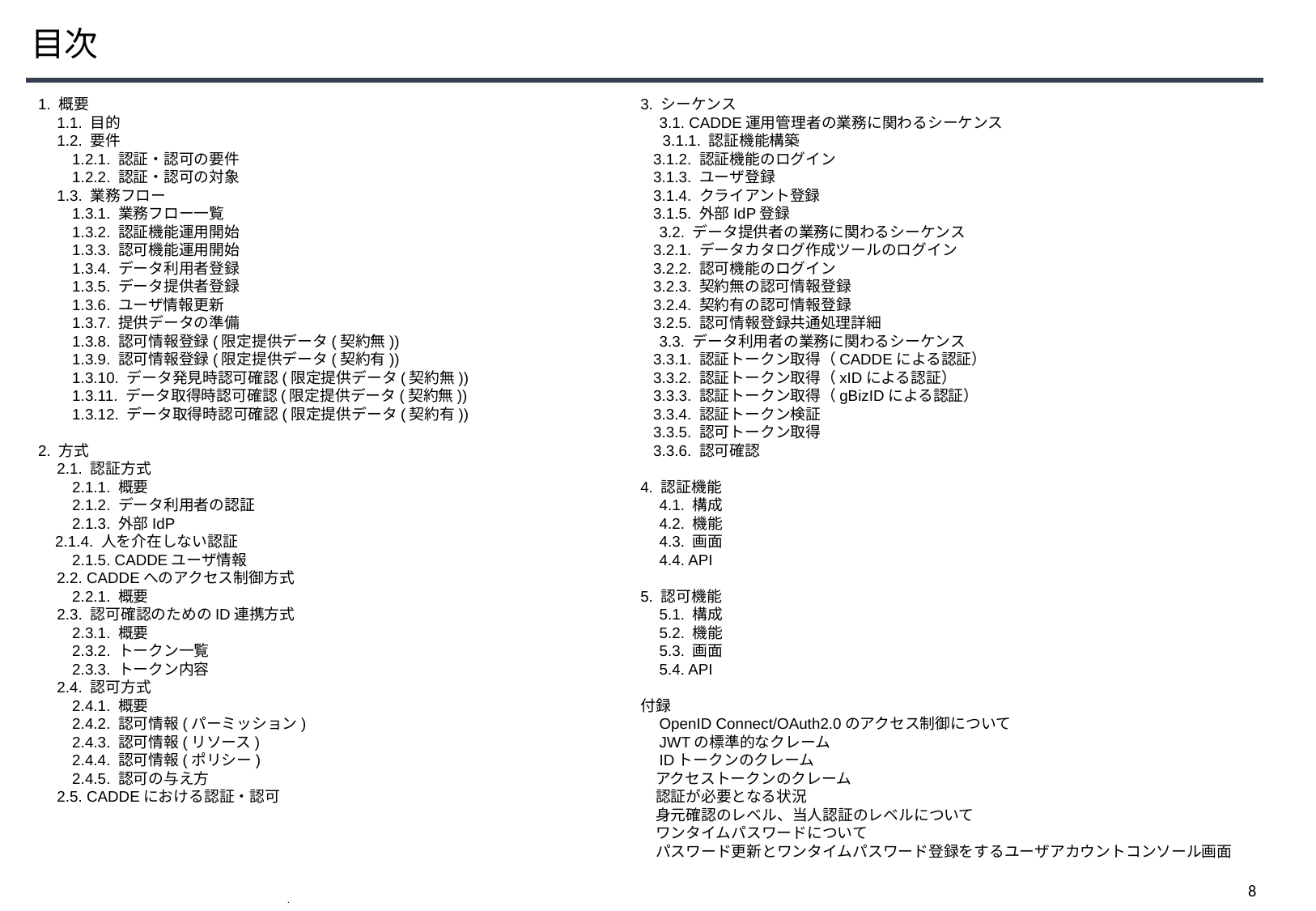

目次
1. 概要
　1.1. 目的
　1.2. 要件
　　1.2.1. 認証・認可の要件
　　1.2.2. 認証・認可の対象
　1.3. 業務フロー
　　1.3.1. 業務フロー一覧
　　1.3.2. 認証機能運用開始
　　1.3.3. 認可機能運用開始
　　1.3.4. データ利用者登録
　　1.3.5. データ提供者登録
　　1.3.6. ユーザ情報更新
　　1.3.7. 提供データの準備
　　1.3.8. 認可情報登録(限定提供データ(契約無))
　　1.3.9. 認可情報登録(限定提供データ(契約有))
　　1.3.10. データ発見時認可確認(限定提供データ(契約無))
　　1.3.11. データ取得時認可確認(限定提供データ(契約無))
　　1.3.12. データ取得時認可確認(限定提供データ(契約有))

2. 方式
　2.1. 認証方式
　　2.1.1. 概要
　　2.1.2. データ利用者の認証
　　2.1.3. 外部IdP
    2.1.4. 人を介在しない認証
　　2.1.5. CADDEユーザ情報
　2.2. CADDEへのアクセス制御方式
　　2.2.1. 概要
　2.3. 認可確認のためのID連携方式
　　2.3.1. 概要
　　2.3.2. トークン一覧
　　2.3.3. トークン内容
　2.4. 認可方式
　　2.4.1. 概要
　　2.4.2. 認可情報(パーミッション)
　　2.4.3. 認可情報(リソース)
　　2.4.4. 認可情報(ポリシー)
　　2.4.5. 認可の与え方
　2.5. CADDEにおける認証・認可

3. シーケンス
　3.1. CADDE運用管理者の業務に関わるシーケンス
　 3.1.1. 認証機能構築
   3.1.2. 認証機能のログイン
   3.1.3. ユーザ登録
   3.1.4. クライアント登録
   3.1.5. 外部IdP登録
　3.2. データ提供者の業務に関わるシーケンス
   3.2.1. データカタログ作成ツールのログイン
   3.2.2. 認可機能のログイン
   3.2.3. 契約無の認可情報登録
   3.2.4. 契約有の認可情報登録
   3.2.5. 認可情報登録共通処理詳細
　3.3. データ利用者の業務に関わるシーケンス
   3.3.1. 認証トークン取得（CADDEによる認証）
   3.3.2. 認証トークン取得（xIDによる認証）
   3.3.3. 認証トークン取得（gBizIDによる認証）
   3.3.4. 認証トークン検証
   3.3.5. 認可トークン取得
   3.3.6. 認可確認

4. 認証機能
　4.1. 構成
　4.2. 機能
　4.3. 画面
　4.4. API

5. 認可機能
　5.1. 構成
　5.2. 機能
　5.3. 画面
　5.4. API

付録
　OpenID Connect/OAuth2.0のアクセス制御について
　JWTの標準的なクレーム
　IDトークンのクレーム
　アクセストークンのクレーム
　認証が必要となる状況
　身元確認のレベル、当人認証のレベルについて
　ワンタイムパスワードについて
　パスワード更新とワンタイムパスワード登録をするユーザアカウントコンソール画面